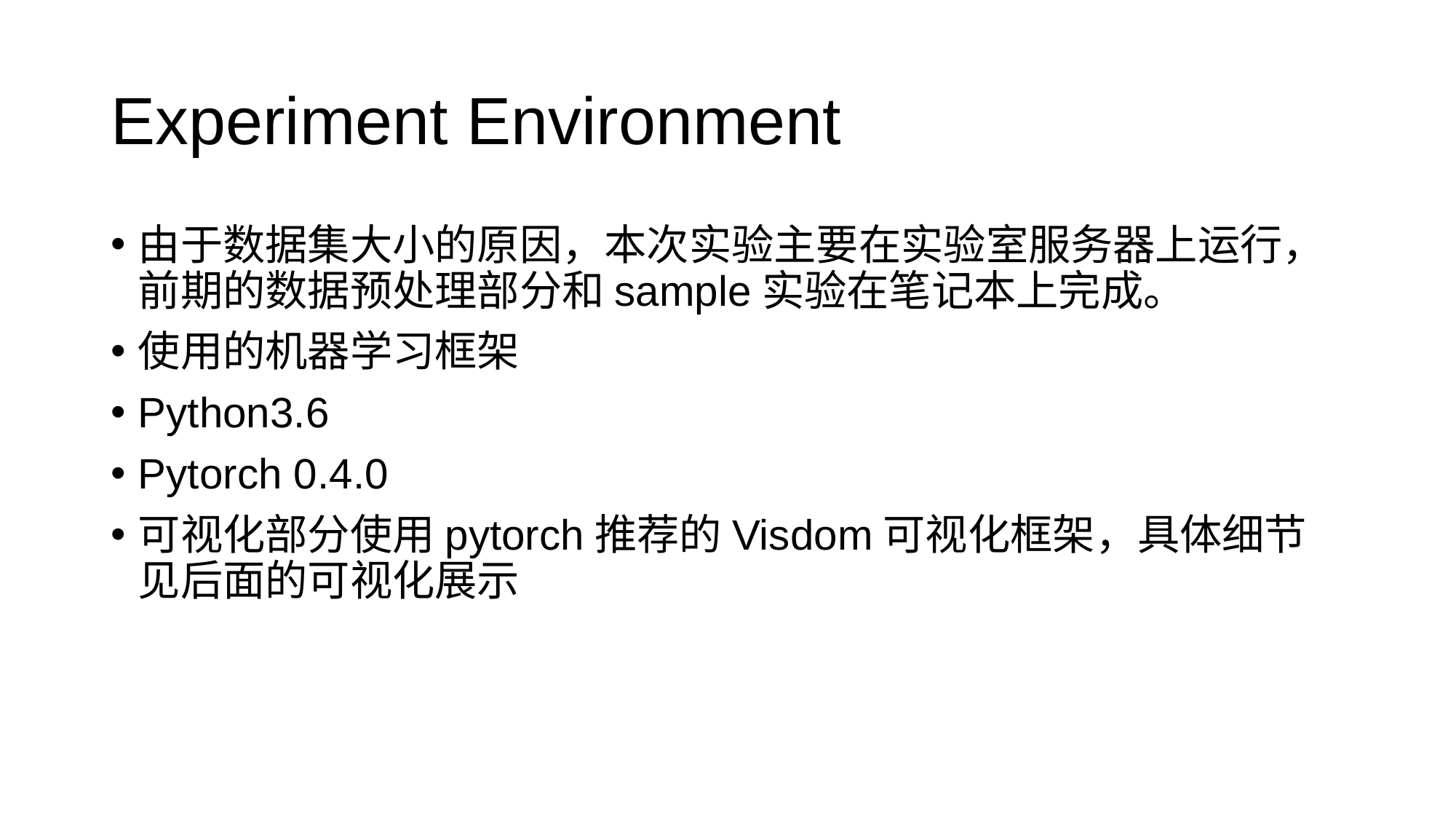

# Experiment Environment
由于数据集大小的原因，本次实验主要在实验室服务器上运行，前期的数据预处理部分和sample实验在笔记本上完成。
使用的机器学习框架
Python3.6
Pytorch 0.4.0
可视化部分使用pytorch推荐的Visdom可视化框架，具体细节见后面的可视化展示